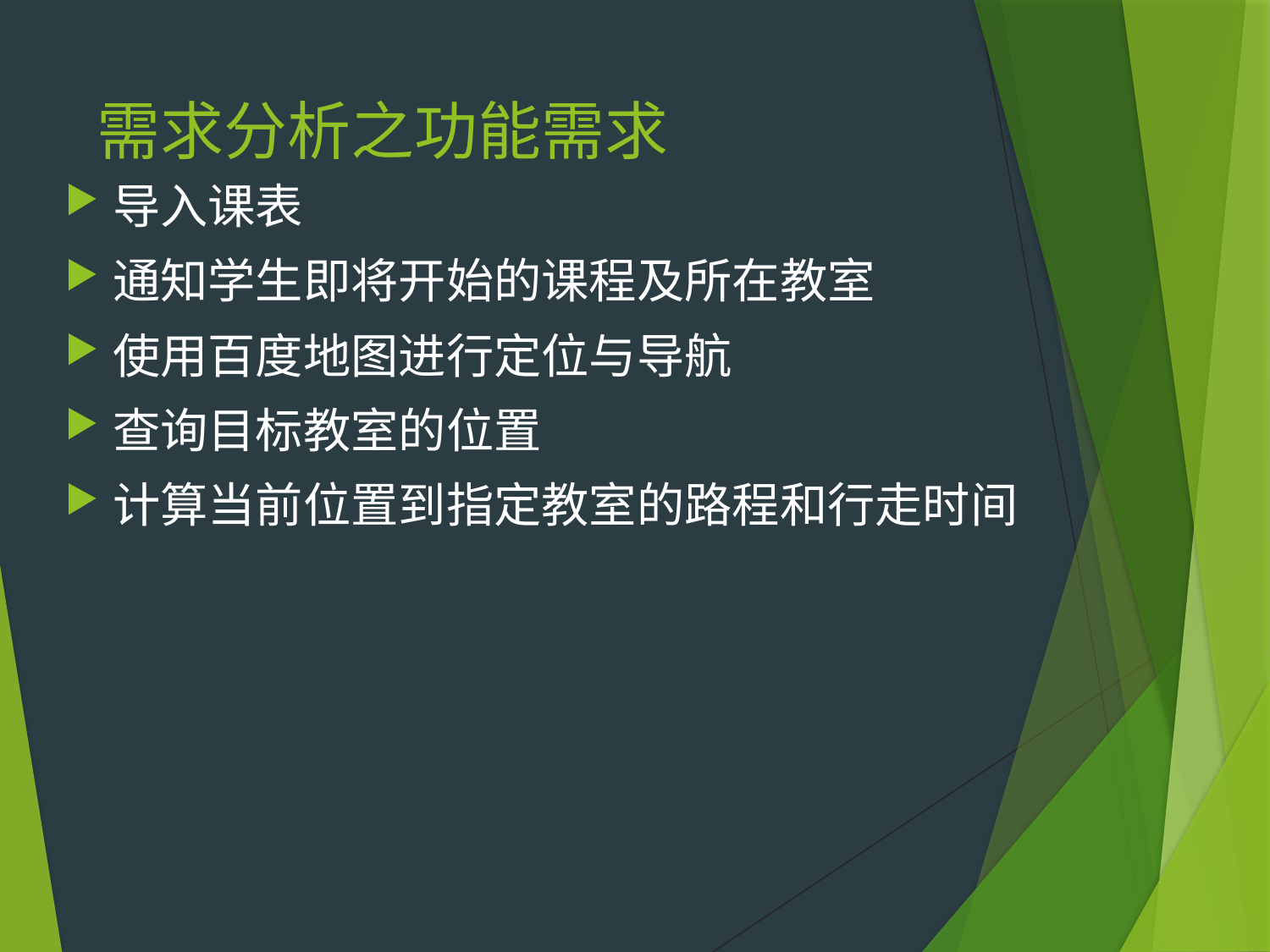

# 需求分析之功能需求
导入课表
通知学生即将开始的课程及所在教室
使用百度地图进行定位与导航
查询目标教室的位置
计算当前位置到指定教室的路程和行走时间